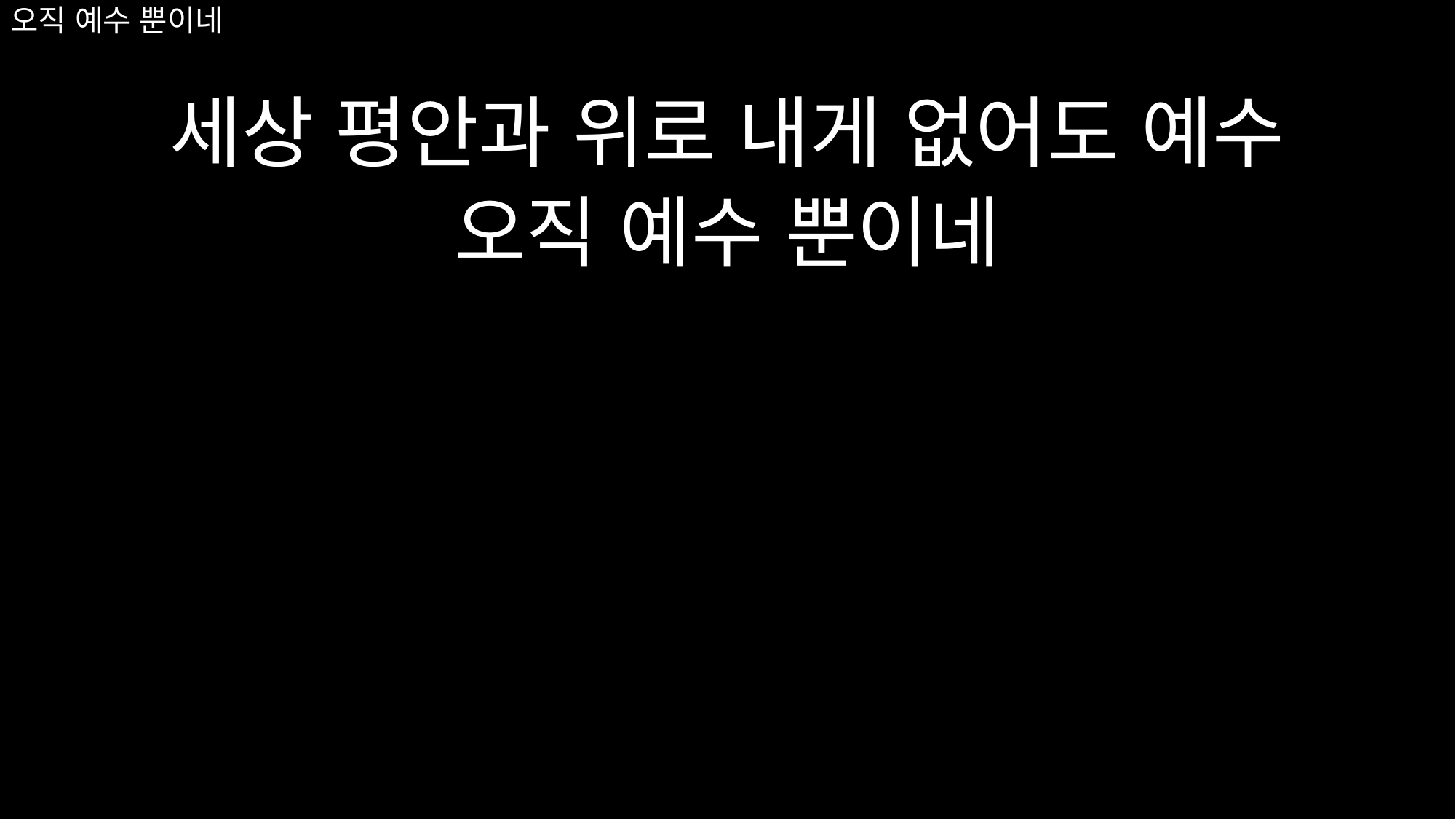

# 오직 예수 뿐이네
세상 평안과 위로 내게 없어도 예수
오직 예수 뿐이네